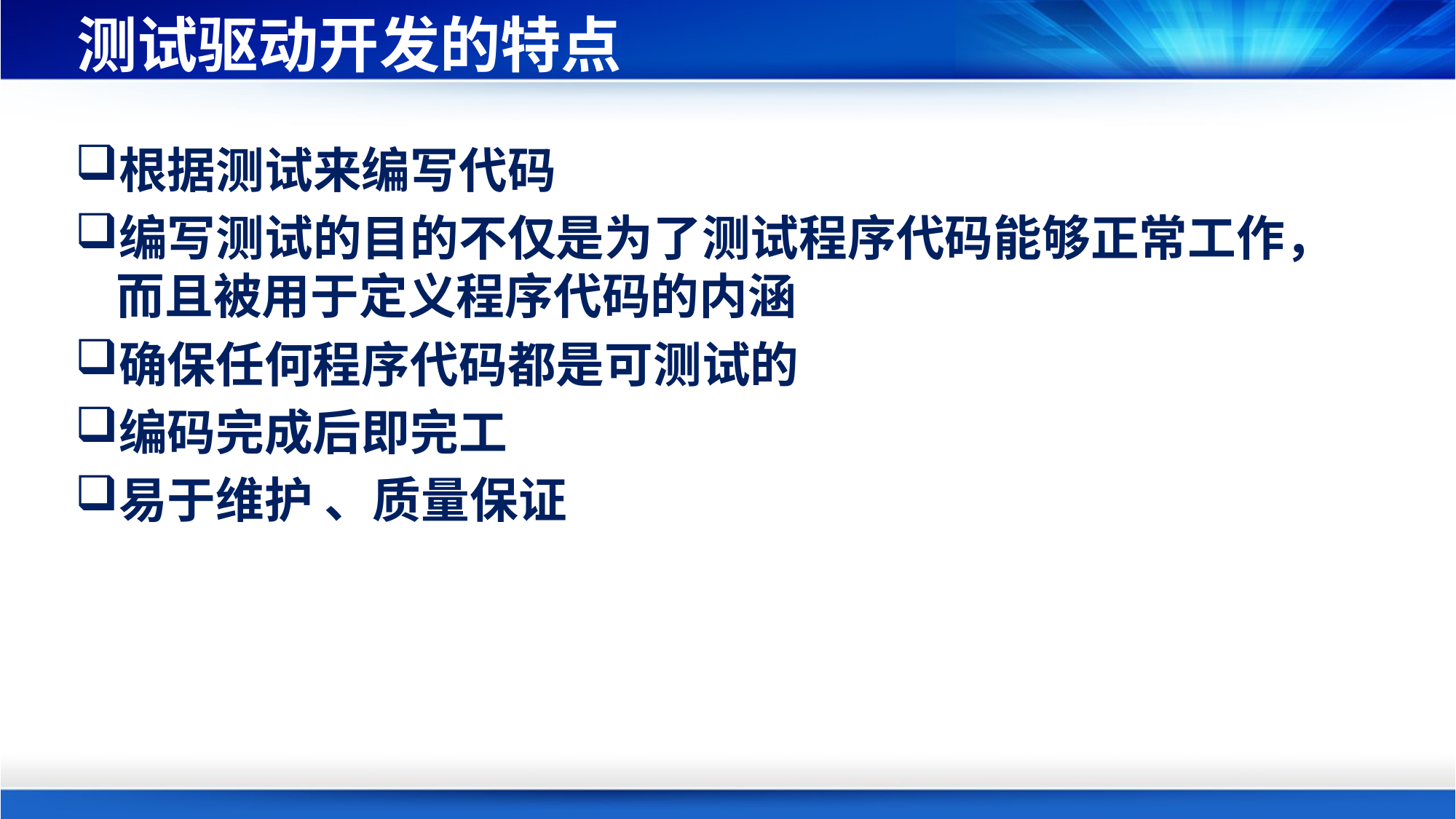

# 测试驱动开发的特点
根据测试来编写代码
编写测试的目的不仅是为了测试程序代码能够正常工作，而且被用于定义程序代码的内涵
确保任何程序代码都是可测试的
编码完成后即完工
易于维护 、质量保证